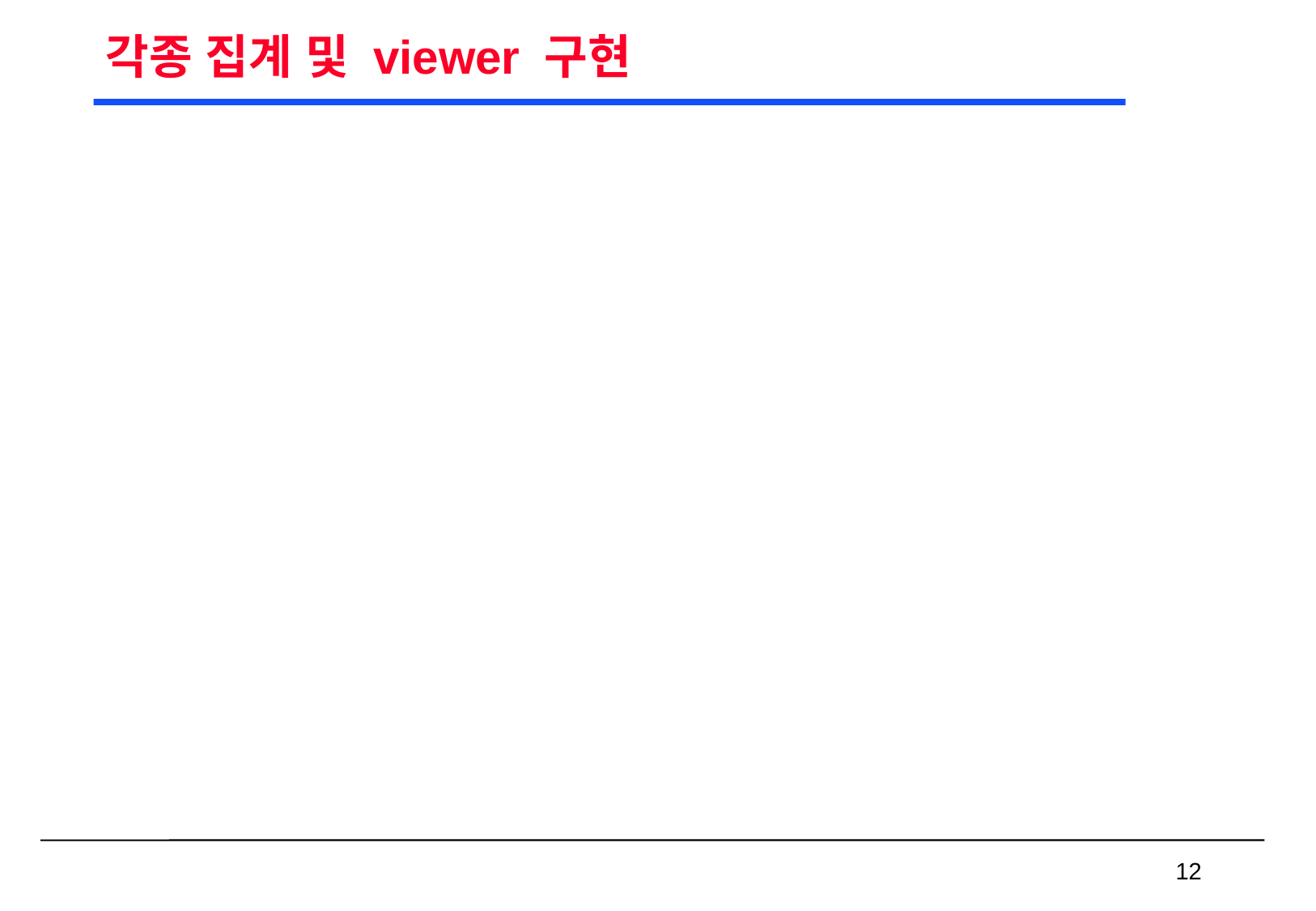

# 각종 집계 및 viewer 구현
 12